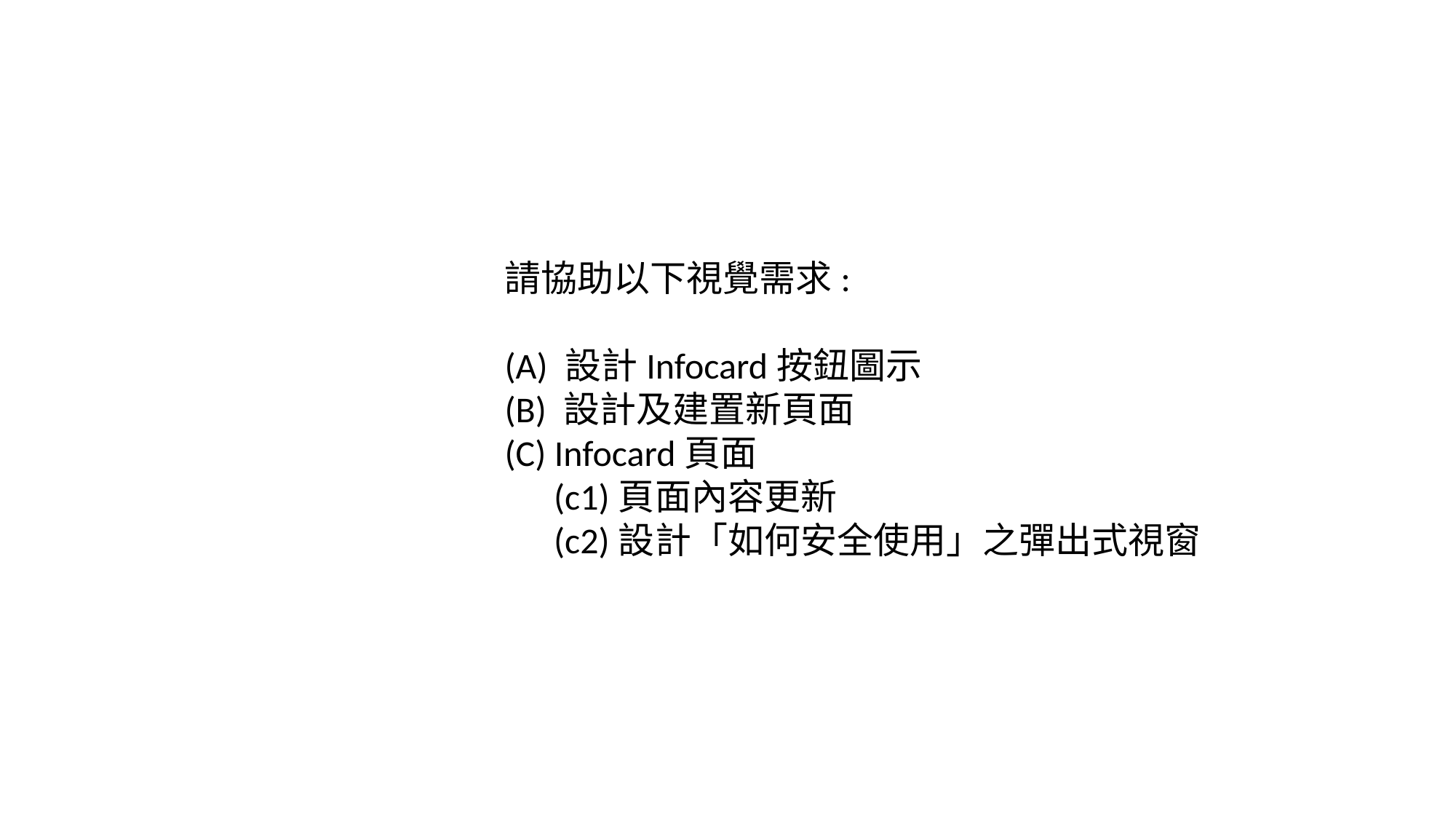

請協助以下視覺需求:

(A) 設計Infocard按鈕圖示
(B) 設計及建置新頁面
(C) Infocard頁面
      (c1)頁面內容更新
      (c2)設計「如何安全使用」之彈出式視窗